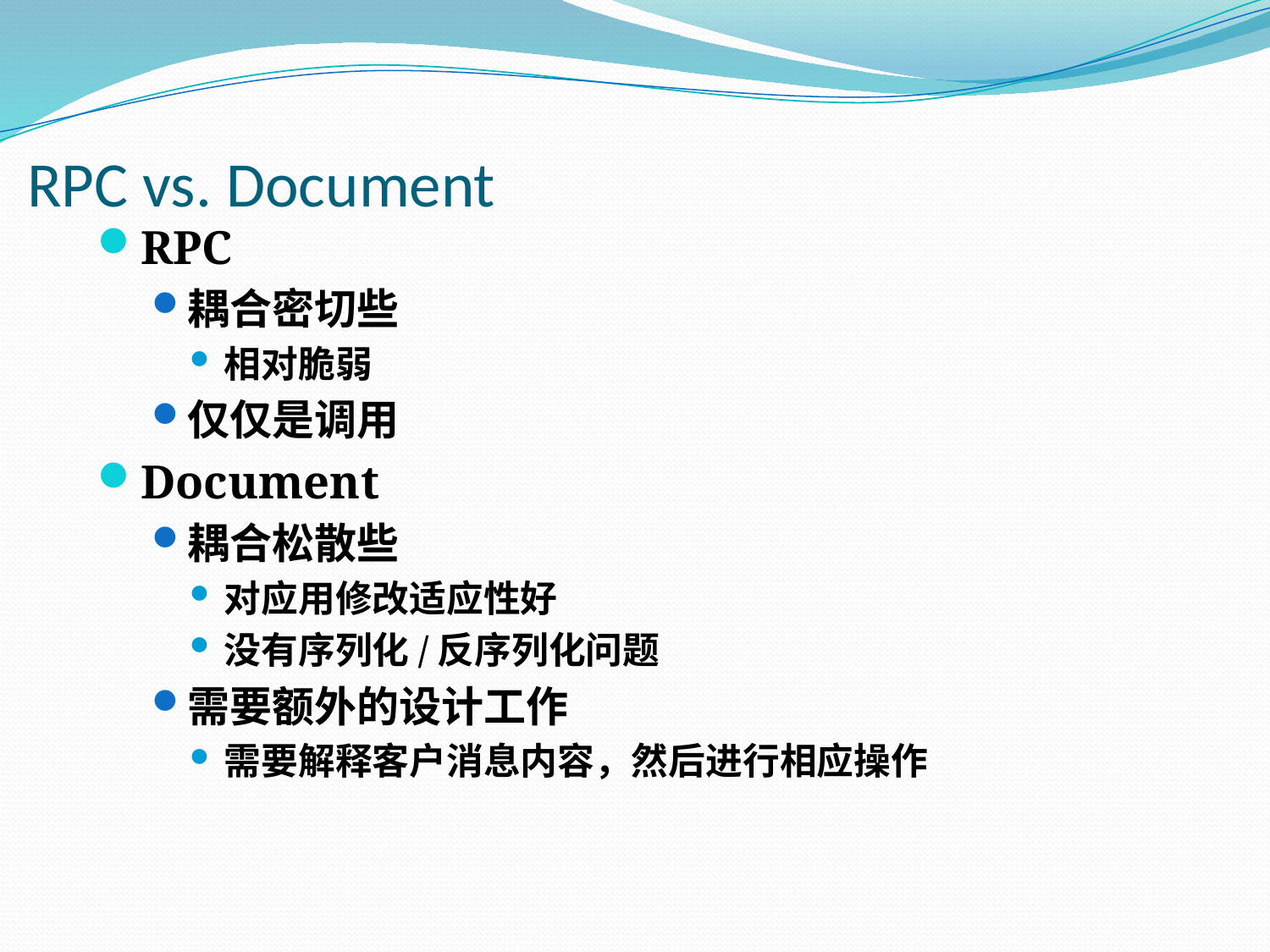

# RPC vs. Document
RPC
耦合密切些
相对脆弱
仅仅是调用
Document
耦合松散些
对应用修改适应性好
没有序列化/反序列化问题
需要额外的设计工作
需要解释客户消息内容，然后进行相应操作